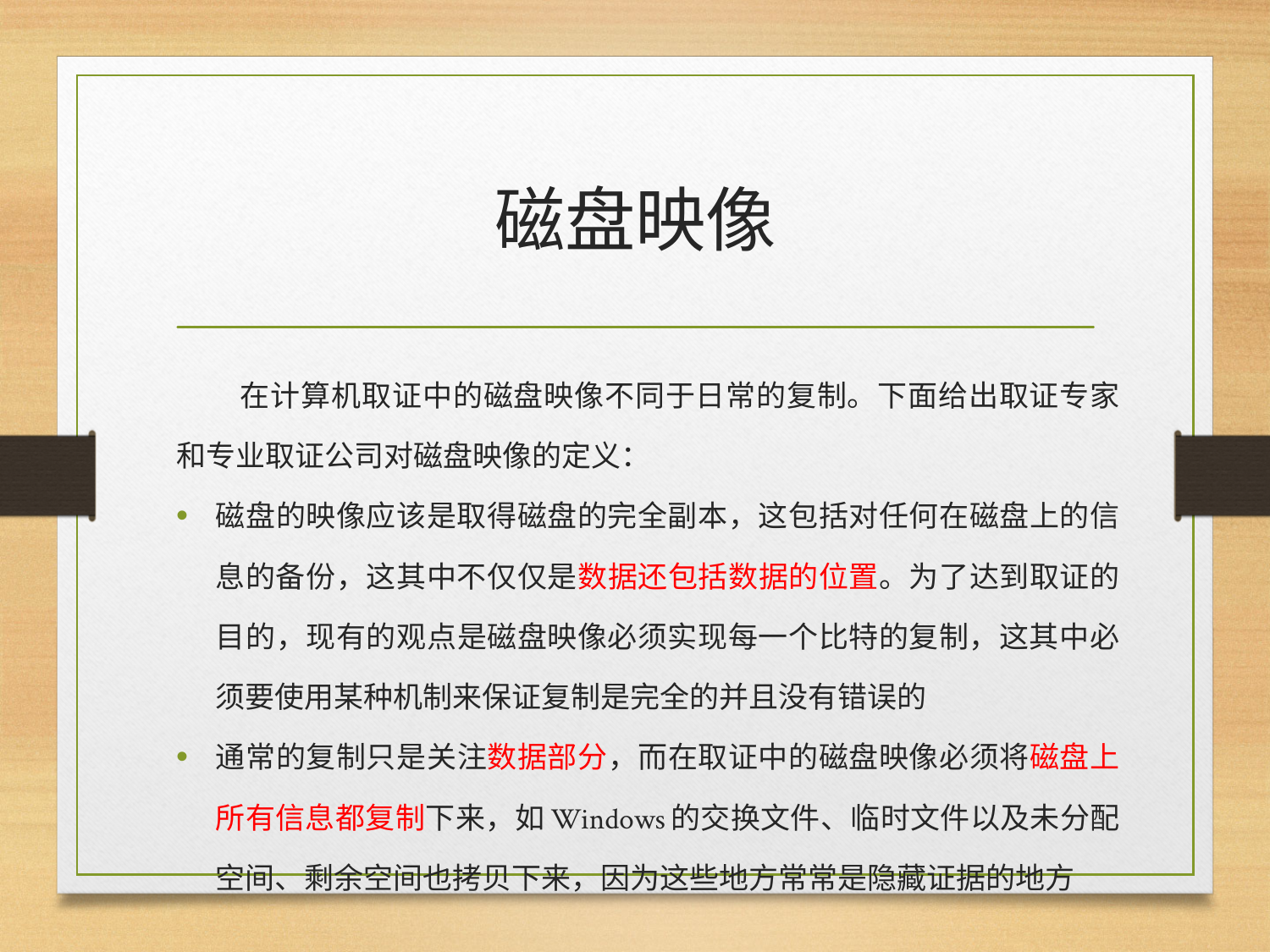

# 磁盘映像
        在计算机取证中的磁盘映像不同于日常的复制。下面给出取证专家和专业取证公司对磁盘映像的定义：
磁盘的映像应该是取得磁盘的完全副本，这包括对任何在磁盘上的信息的备份，这其中不仅仅是数据还包括数据的位置。为了达到取证的目的，现有的观点是磁盘映像必须实现每一个比特的复制，这其中必须要使用某种机制来保证复制是完全的并且没有错误的
通常的复制只是关注数据部分，而在取证中的磁盘映像必须将磁盘上所有信息都复制下来，如Windows的交换文件、临时文件以及未分配空间、剩余空间也拷贝下来，因为这些地方常常是隐藏证据的地方